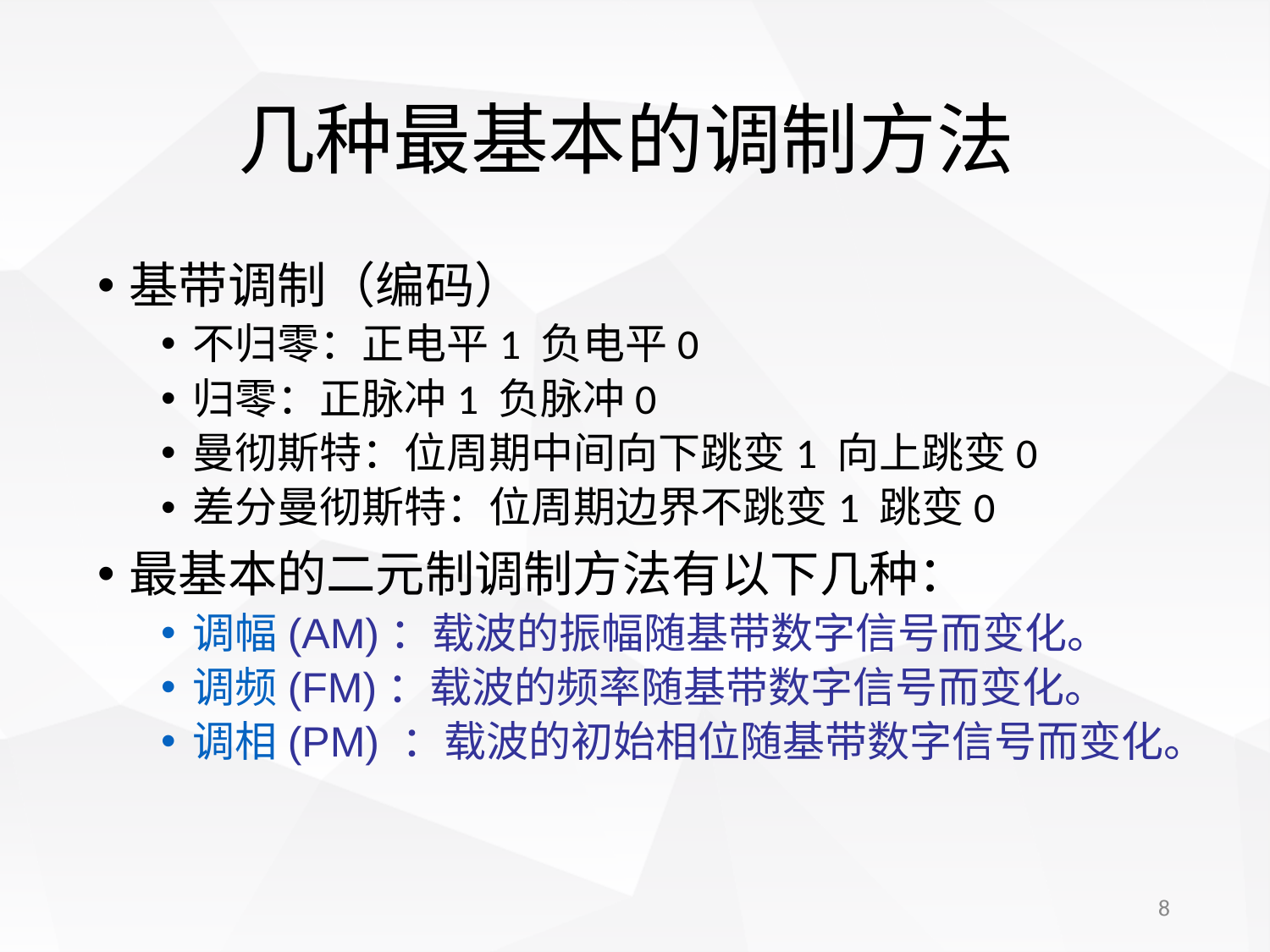

# 几种最基本的调制方法
基带调制（编码）
不归零：正电平1 负电平0
归零：正脉冲1 负脉冲0
曼彻斯特：位周期中间向下跳变1 向上跳变0
差分曼彻斯特：位周期边界不跳变1 跳变0
最基本的二元制调制方法有以下几种：
调幅(AM)：载波的振幅随基带数字信号而变化。
调频(FM)：载波的频率随基带数字信号而变化。
调相(PM) ：载波的初始相位随基带数字信号而变化。
8